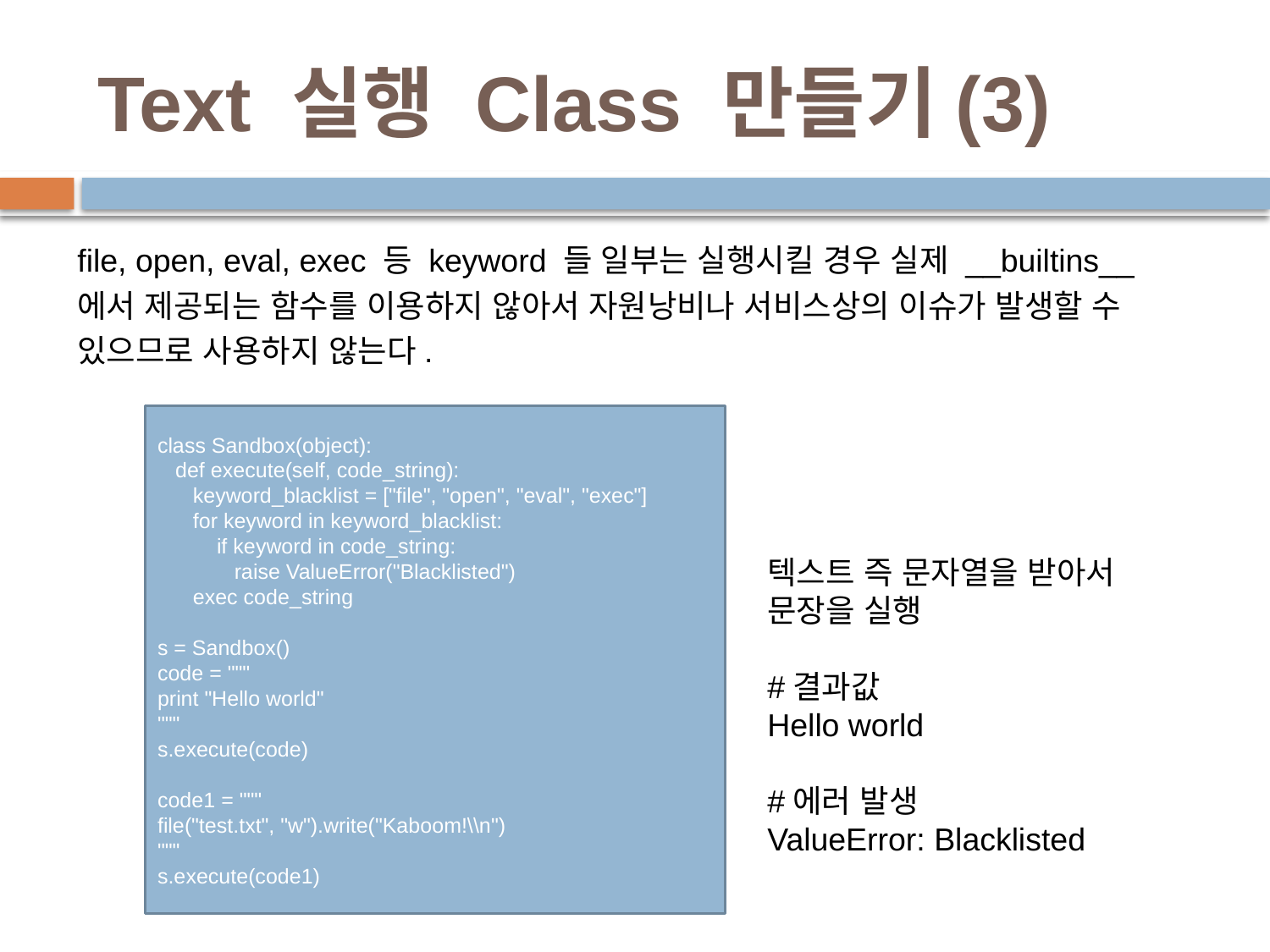

# Text 실행 Class 만들기(3)
file, open, eval, exec 등 keyword 들 일부는 실행시킬 경우 실제 __builtins__에서 제공되는 함수를 이용하지 않아서 자원낭비나 서비스상의 이슈가 발생할 수 있으므로 사용하지 않는다.
class Sandbox(object):
   def execute(self, code_string):
      keyword_blacklist = ["file", "open", "eval", "exec"]
      for keyword in keyword_blacklist:
          if keyword in code_string:
             raise ValueError("Blacklisted")
      exec code_string

s = Sandbox()
code = """
print "Hello world"
"""
s.execute(code)

code1 = """
file("test.txt", "w").write("Kaboom!\\n")
"""
s.execute(code1)
텍스트 즉 문자열을 받아서 문장을 실행

#결과값
Hello world

#에러 발생
ValueError: Blacklisted